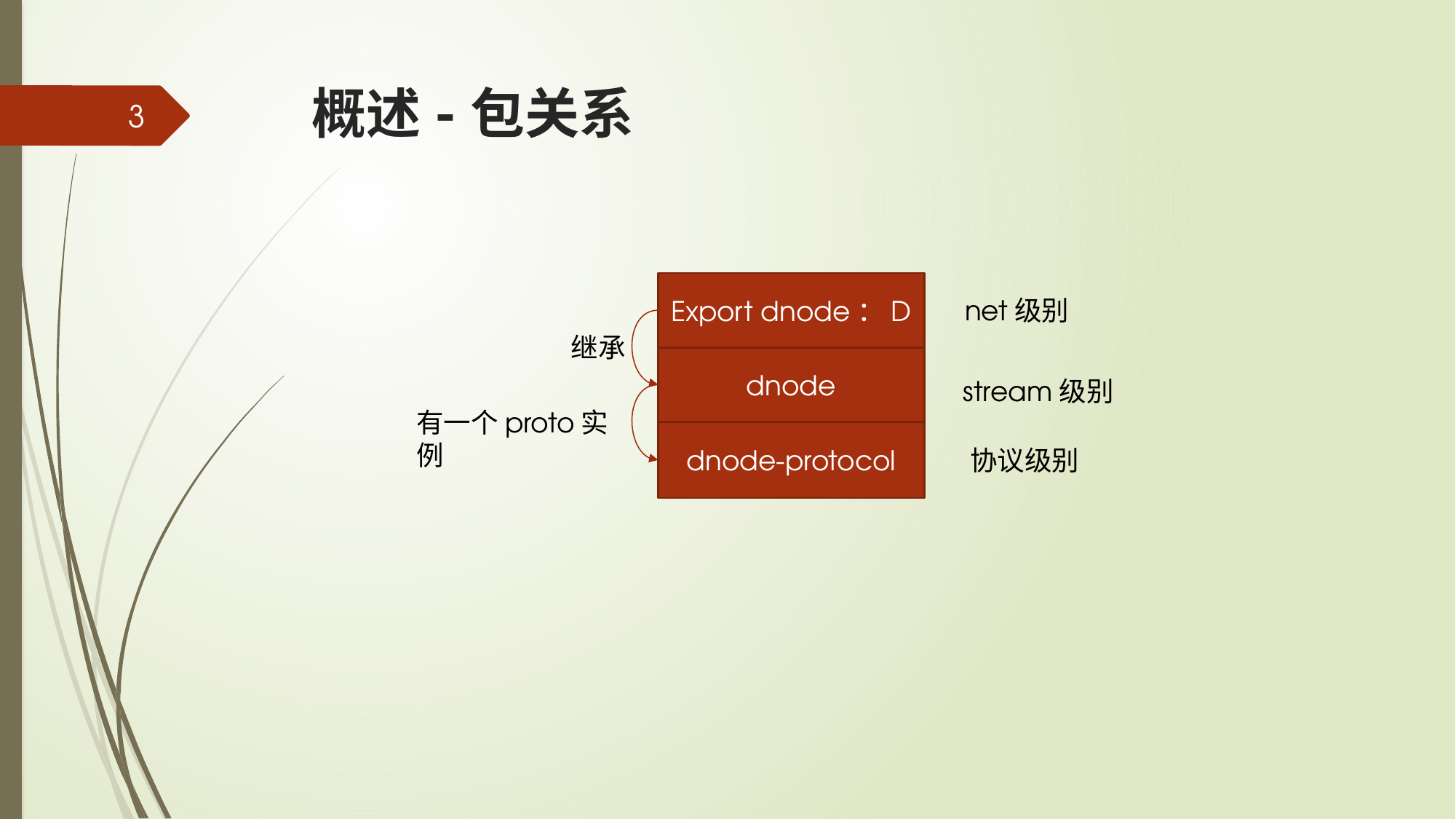

# 概述-包关系
3
Export dnode：D
net级别
继承
dnode
stream级别
有一个proto实例
dnode-protocol
协议级别